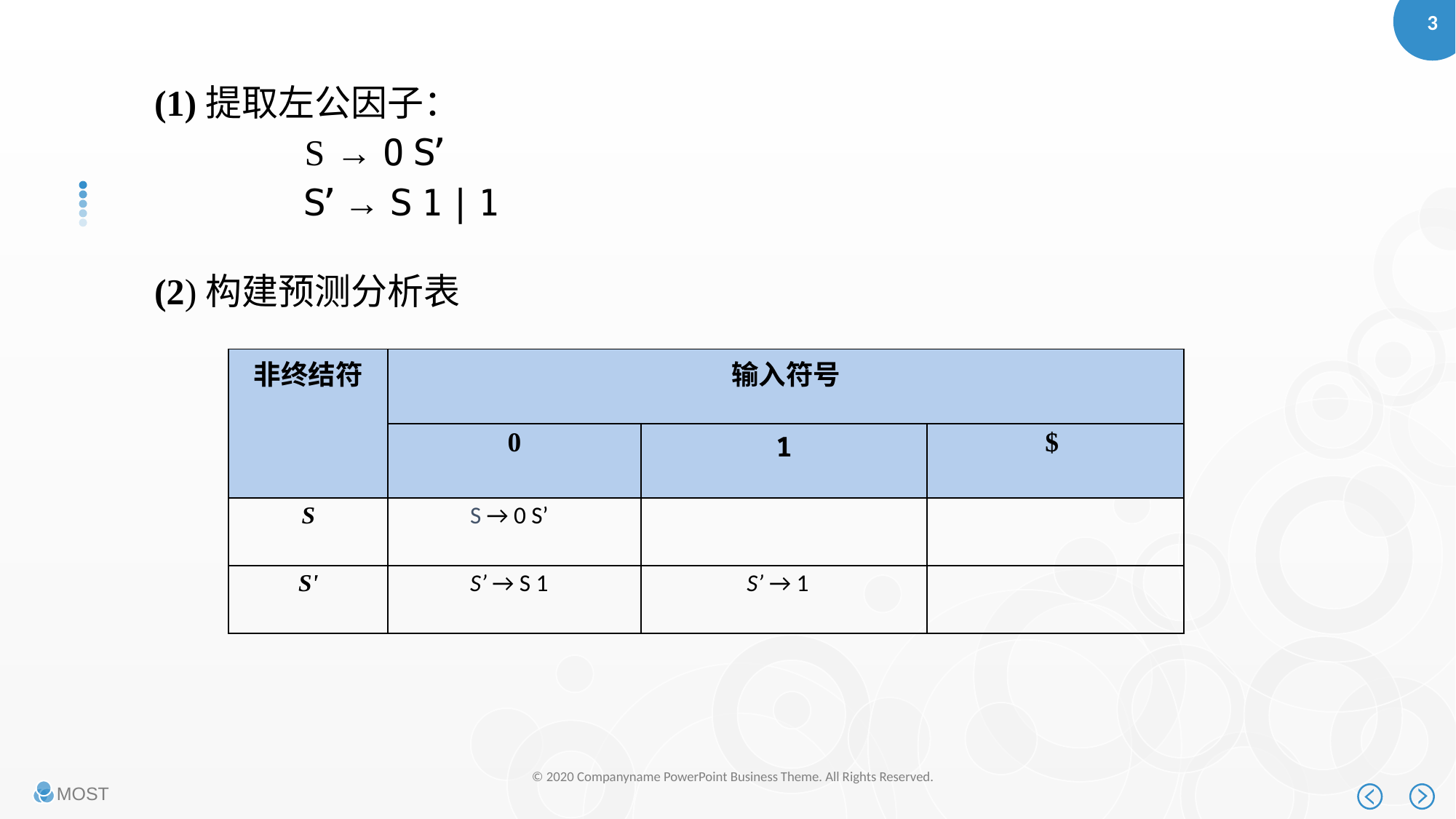

(1)提取左公因子：
		S → 0 S’
		S’ → S 1 | 1
(2)构建预测分析表
| 非终结符 | 输入符号 |  |  |
| --- | --- | --- | --- |
|  | 0 | 1 | $ |
| S | S → 0 S’ |  |  |
| S' | S’ → S 1 | S’ → 1 |  |